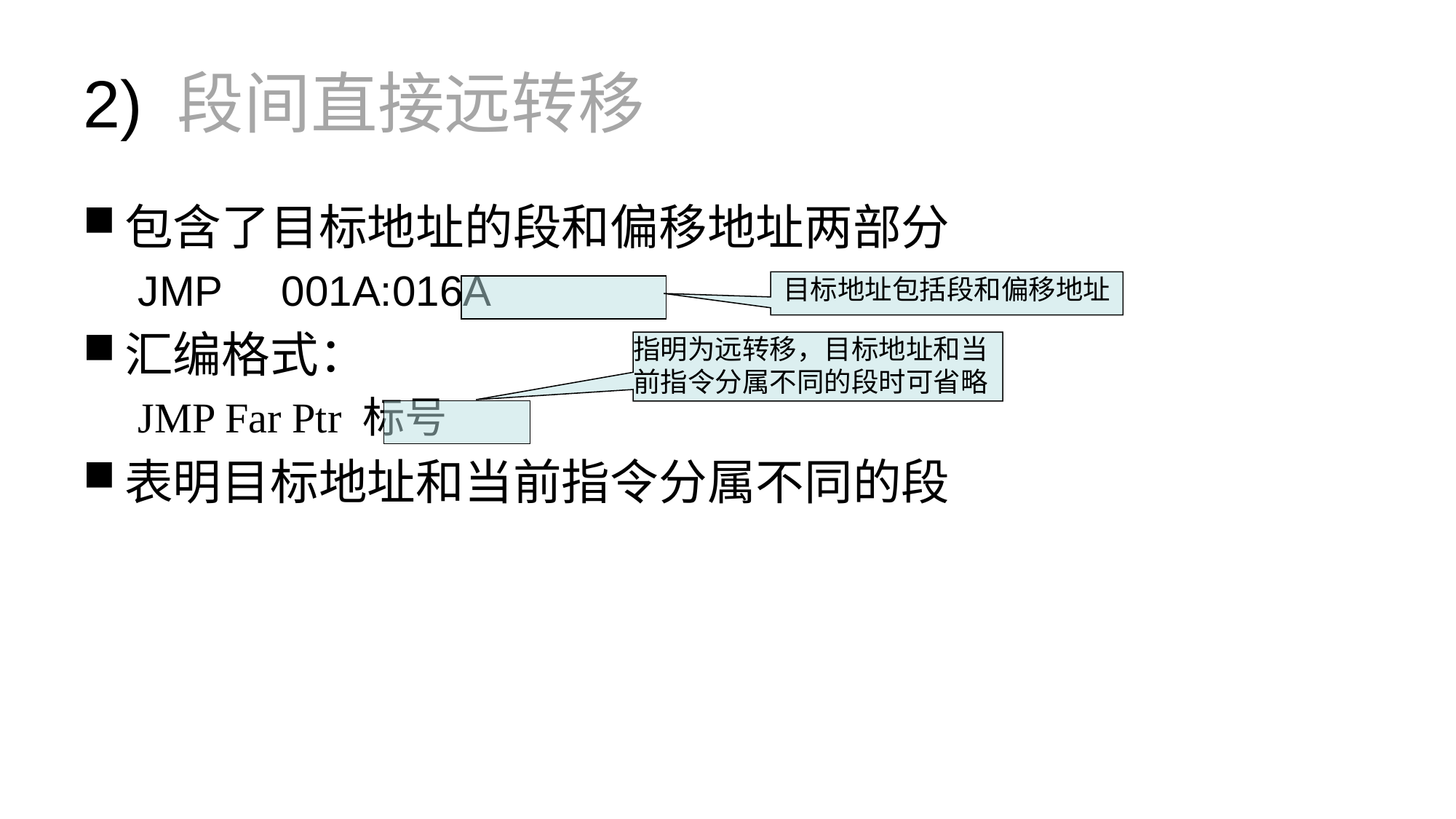

# 2) 段间直接远转移
包含了目标地址的段和偏移地址两部分
JMP	001A:016A
汇编格式：
JMP Far Ptr 标号
表明目标地址和当前指令分属不同的段
目标地址包括段和偏移地址

指明为远转移，目标地址和当前指令分属不同的段时可省略